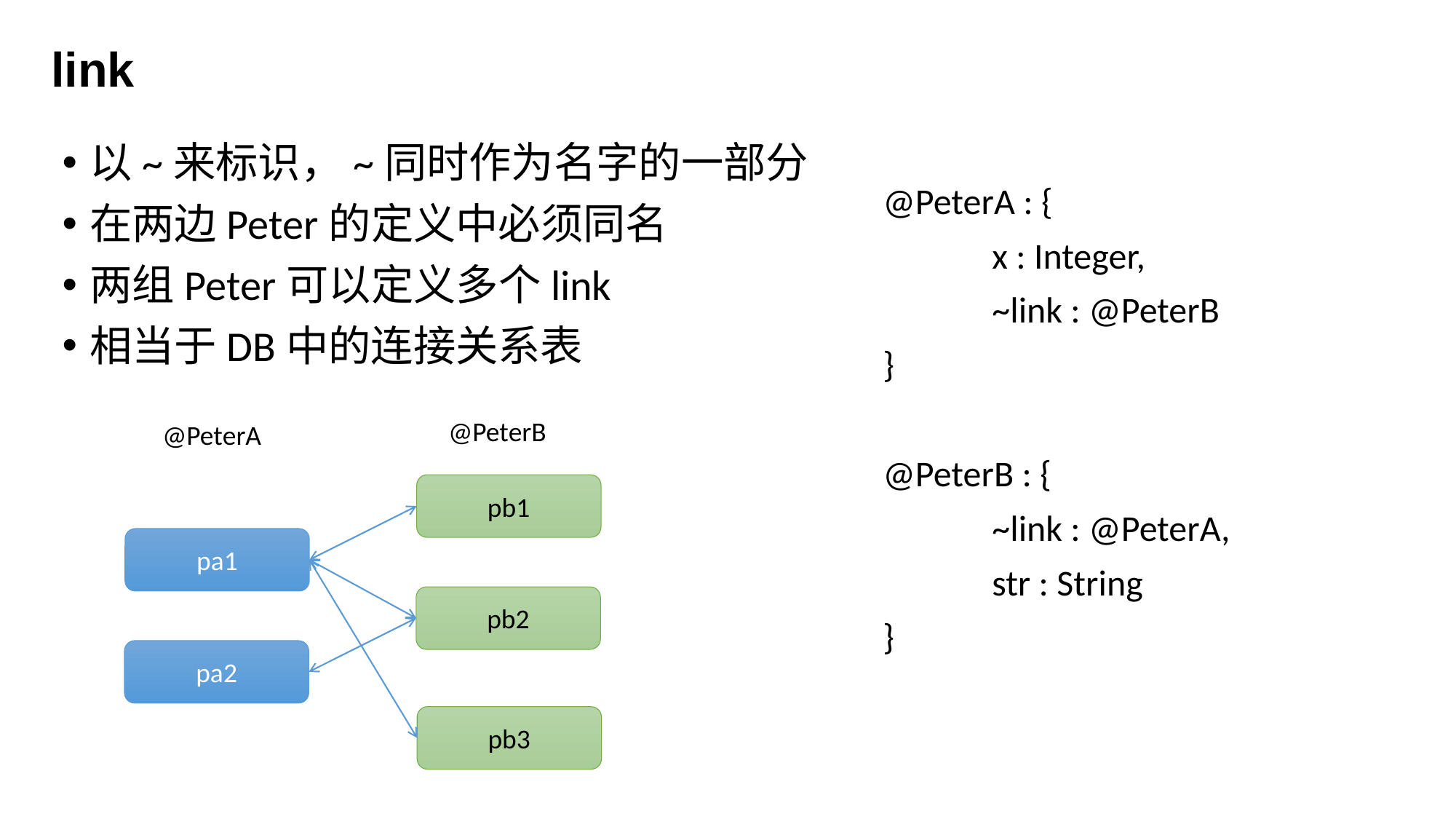

link
以~来标识，~同时作为名字的一部分
在两边Peter的定义中必须同名
两组Peter可以定义多个link
相当于DB中的连接关系表
@PeterA : {
	x : Integer,
	~link : @PeterB
}

@PeterB : {
	~link : @PeterA,
	str : String
}
@PeterB
@PeterA
pb1
pa1
pb2
pa2
pb3